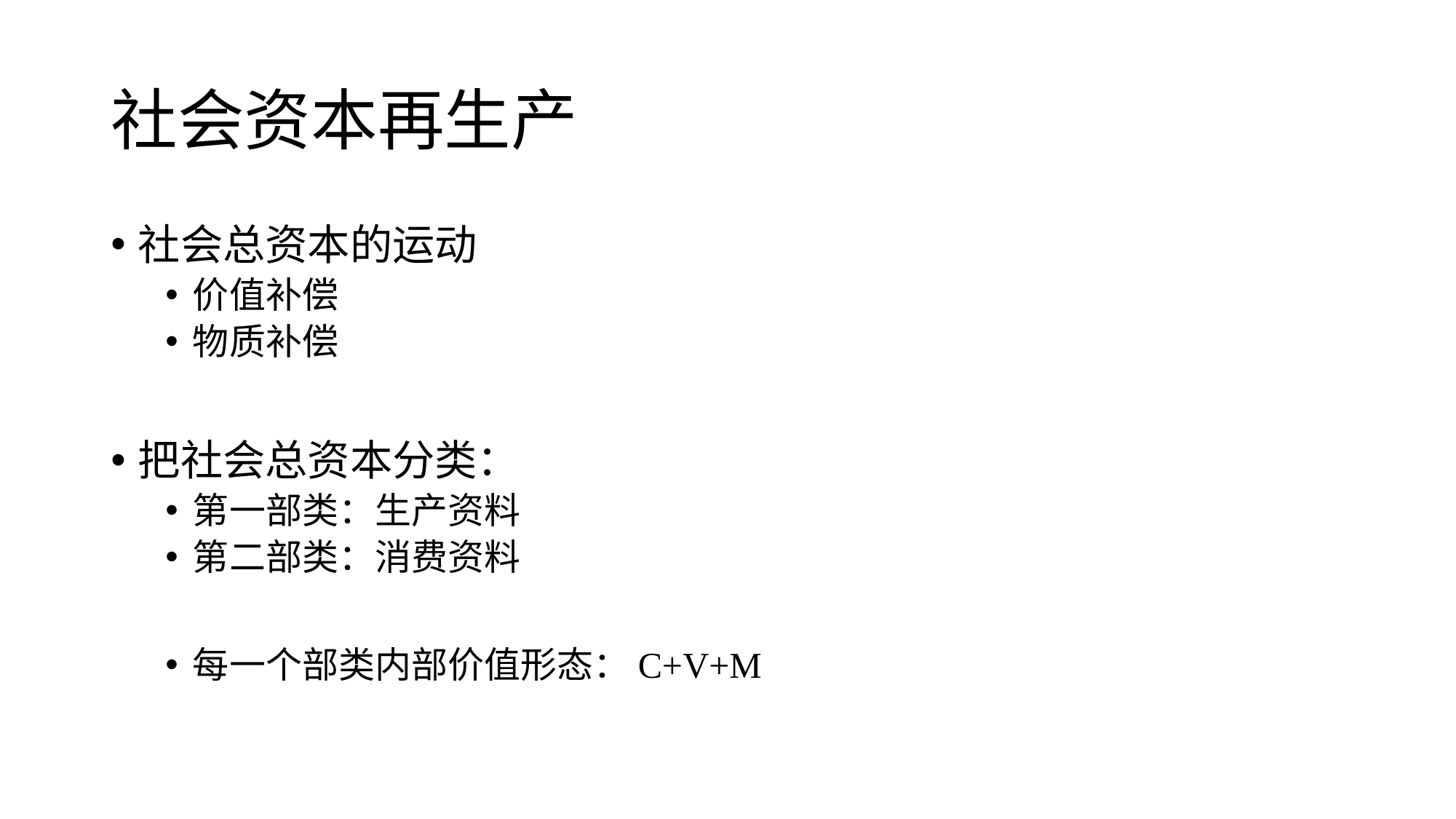

# 社会资本再生产
社会总资本的运动
价值补偿
物质补偿

把社会总资本分类：
第一部类：生产资料
第二部类：消费资料

每一个部类内部价值形态：C+V+M